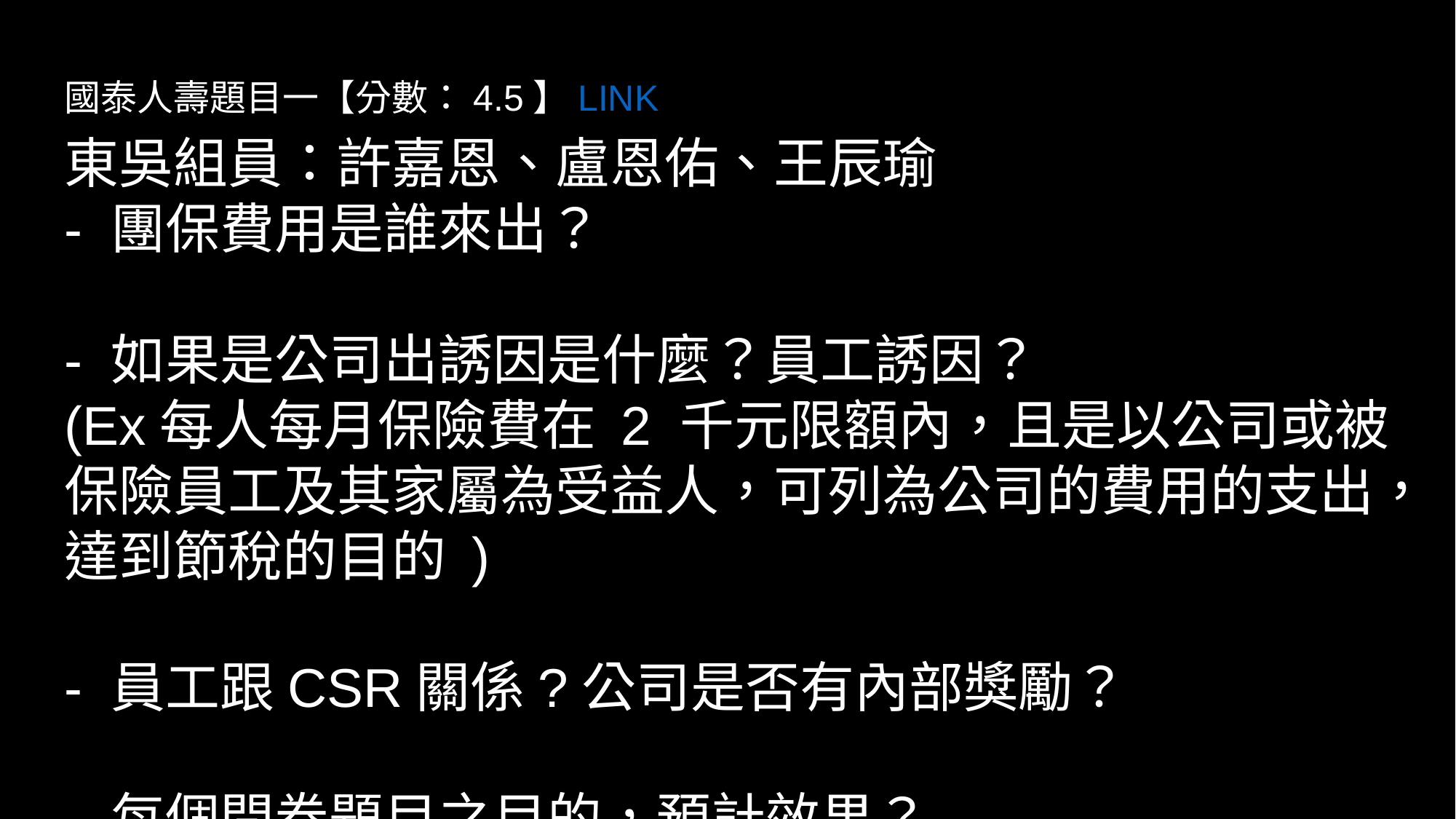

國泰人壽題目一【分數：4.5】LINK
東吳組員：許嘉恩、盧恩佑、王辰瑜
- 團保費用是誰來出？
- 如果是公司出誘因是什麼？員工誘因？
(Ex每人每月保險費在 2 千元限額內，且是以公司或被保險員工及其家屬為受益人，可列為公司的費用的支出，達到節稅的目的 )
- 員工跟CSR關係?公司是否有內部獎勵？
- 每個問券題目之目的，預計效果？